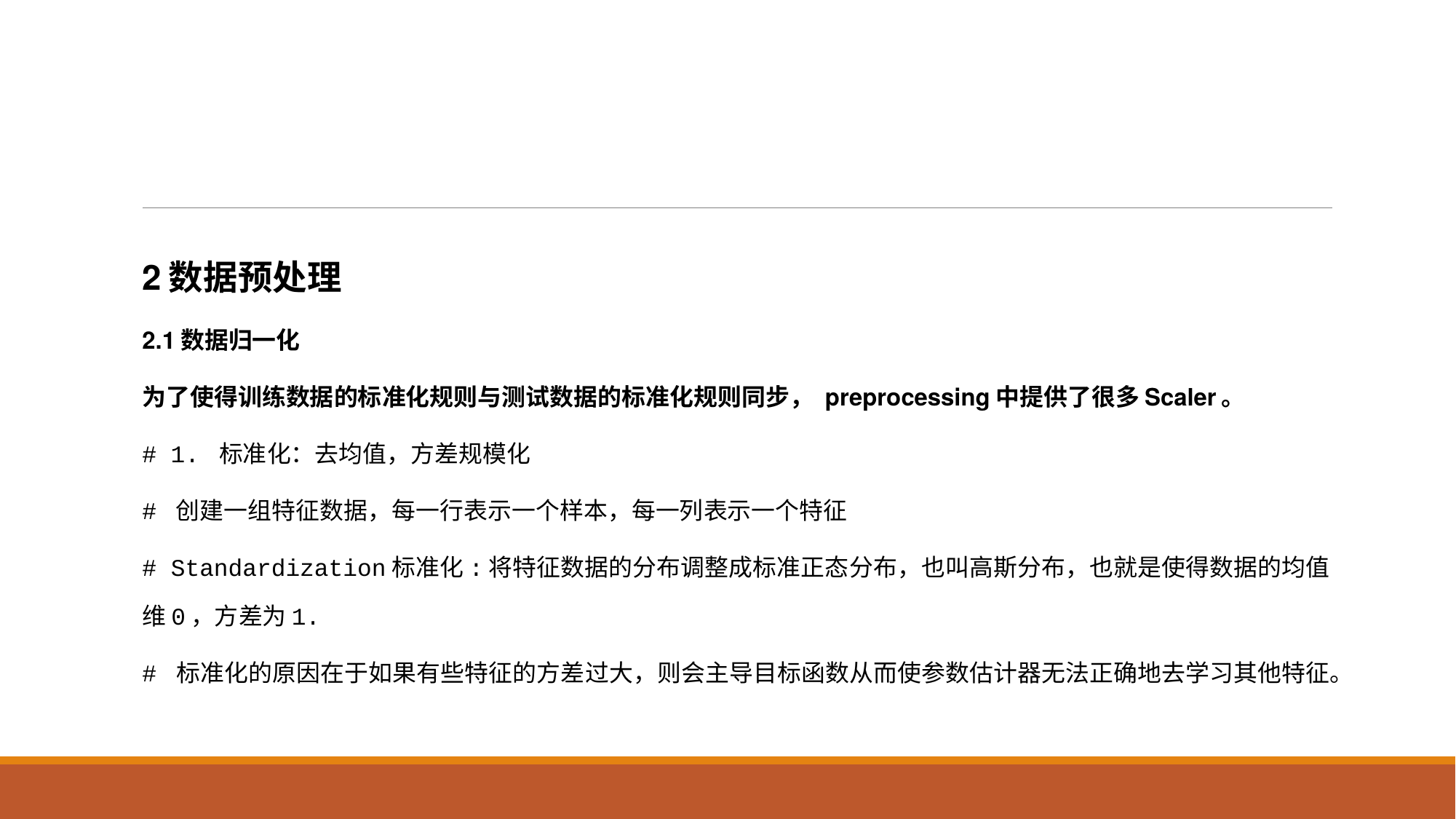

#
2数据预处理
2.1数据归一化
为了使得训练数据的标准化规则与测试数据的标准化规则同步， preprocessing中提供了很多Scaler。
# 1. 标准化：去均值，方差规模化
# 创建一组特征数据，每一行表示一个样本，每一列表示一个特征
# Standardization标准化:将特征数据的分布调整成标准正态分布，也叫高斯分布，也就是使得数据的均值维0，方差为1.
# 标准化的原因在于如果有些特征的方差过大，则会主导目标函数从而使参数估计器无法正确地去学习其他特征。